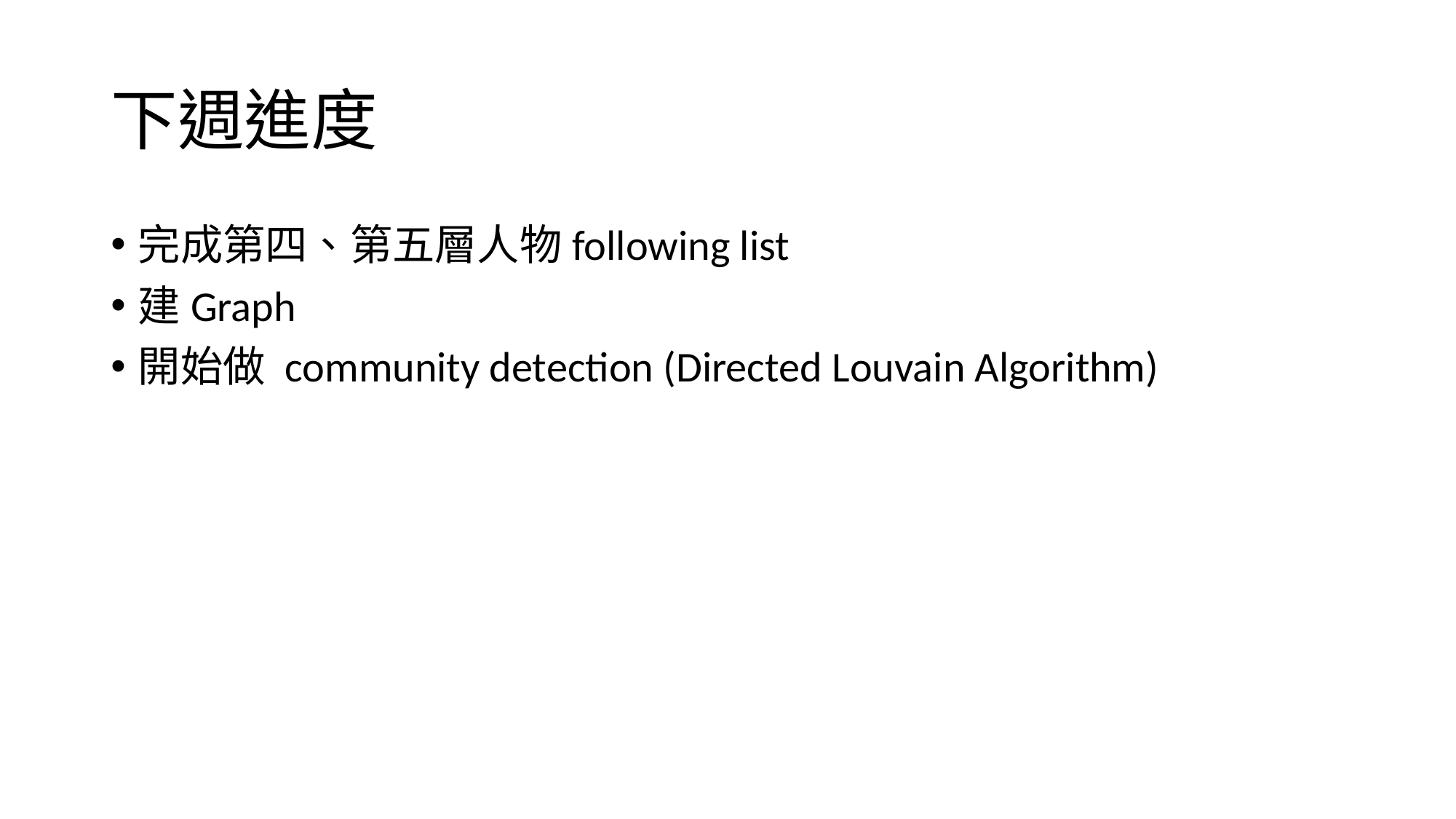

# 下週進度
完成第四、第五層人物following list
建Graph
開始做 community detection (Directed Louvain Algorithm)